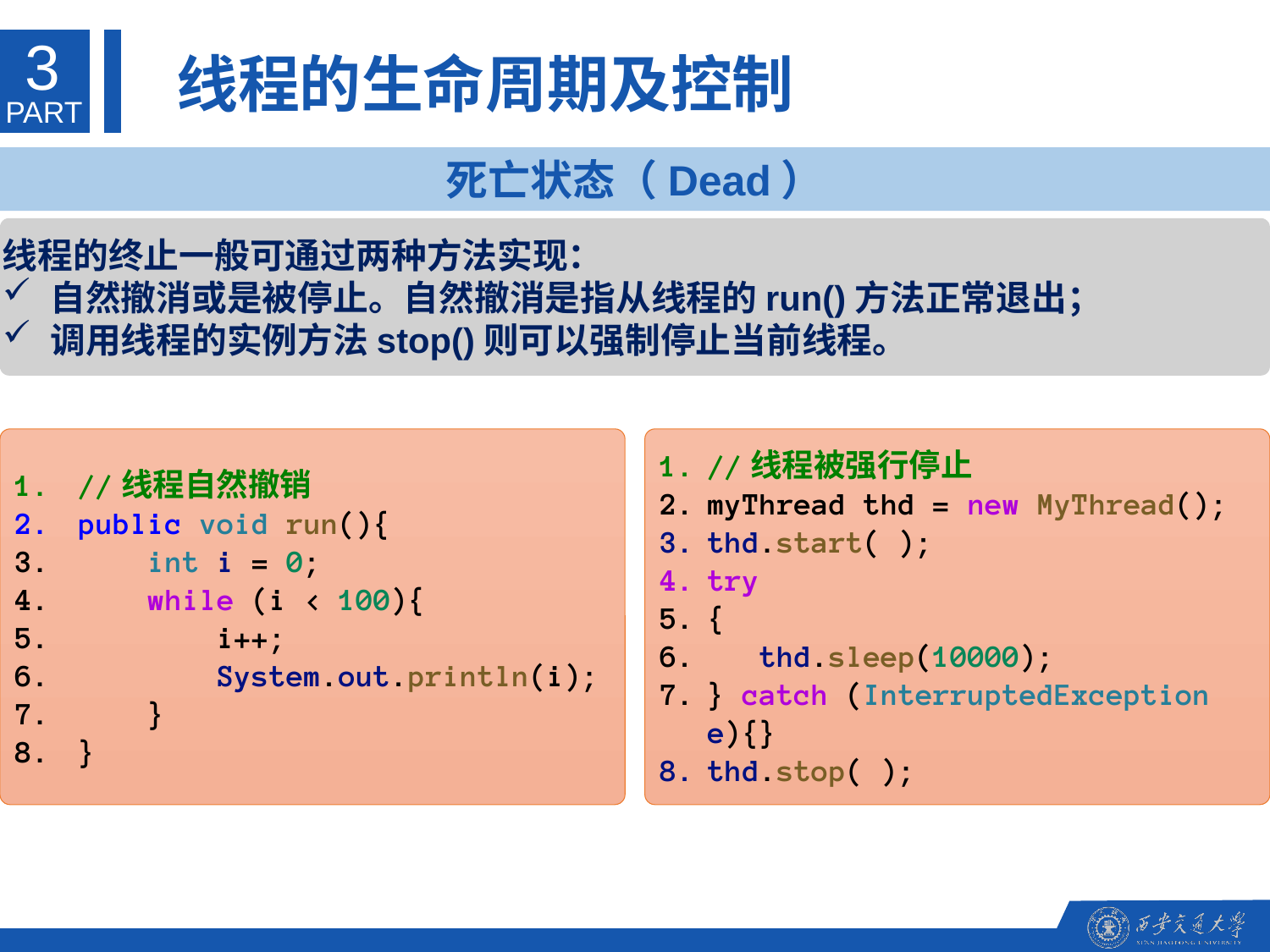

3
 线程的生命周期及控制
PART
死亡状态（Dead）
线程的终止一般可通过两种方法实现：
自然撤消或是被停止。自然撤消是指从线程的run()方法正常退出；
调用线程的实例方法stop()则可以强制停止当前线程。
//线程自然撤销
public void run(){
    int i = 0;
    while (i < 100){
        i++;
        System.out.println(i);
    }
}
//线程被强行停止
myThread thd = new MyThread();
thd.start( );
try
{
   thd.sleep(10000);
} catch (InterruptedException e){}
thd.stop( );